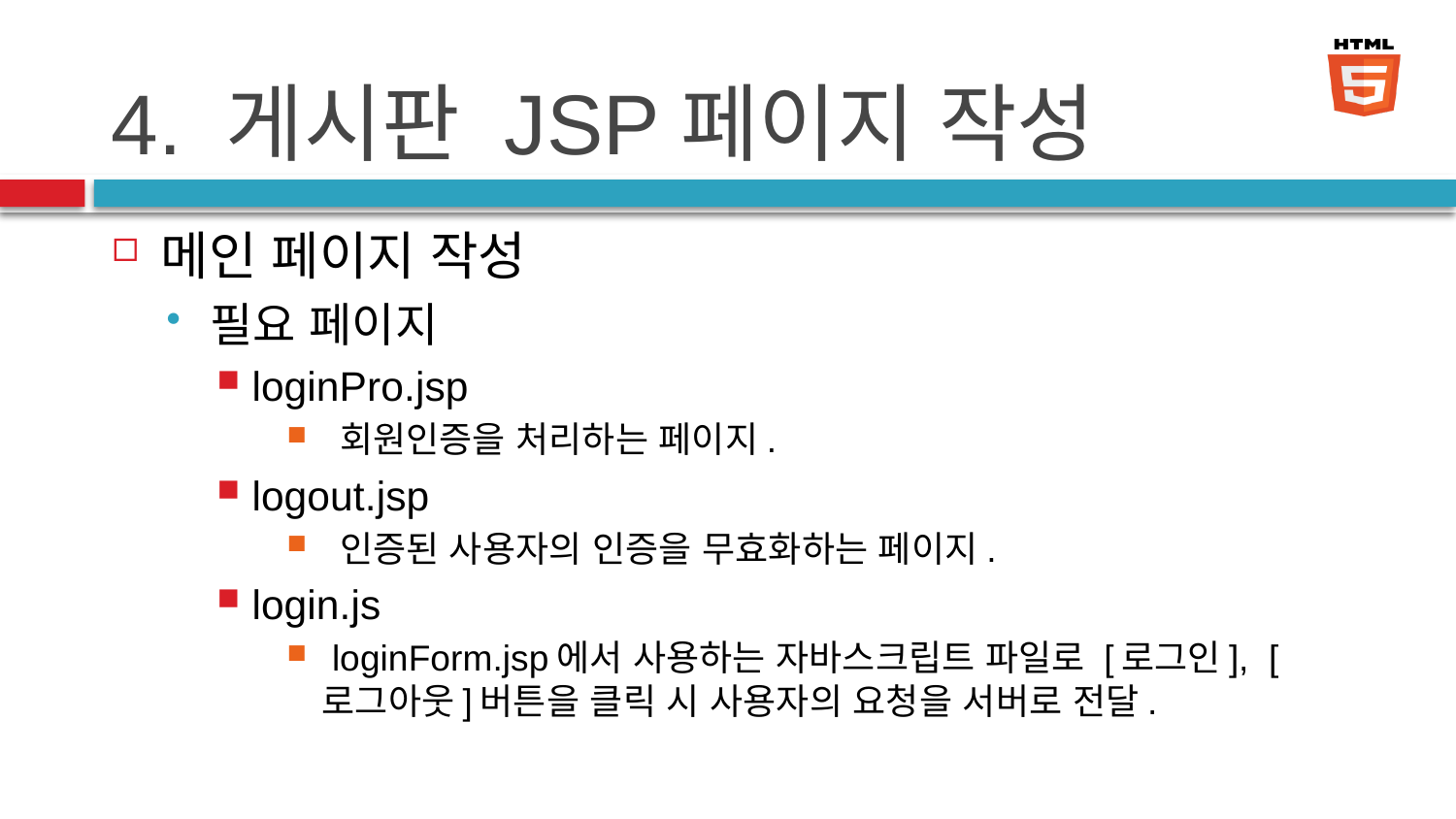

# 4. 게시판 JSP페이지 작성
메인 페이지 작성
필요 페이지
loginPro.jsp
 회원인증을 처리하는 페이지.
logout.jsp
 인증된 사용자의 인증을 무효화하는 페이지.
login.js
 loginForm.jsp에서 사용하는 자바스크립트 파일로 [로그인],  [로그아웃]버튼을 클릭 시 사용자의 요청을 서버로 전달.